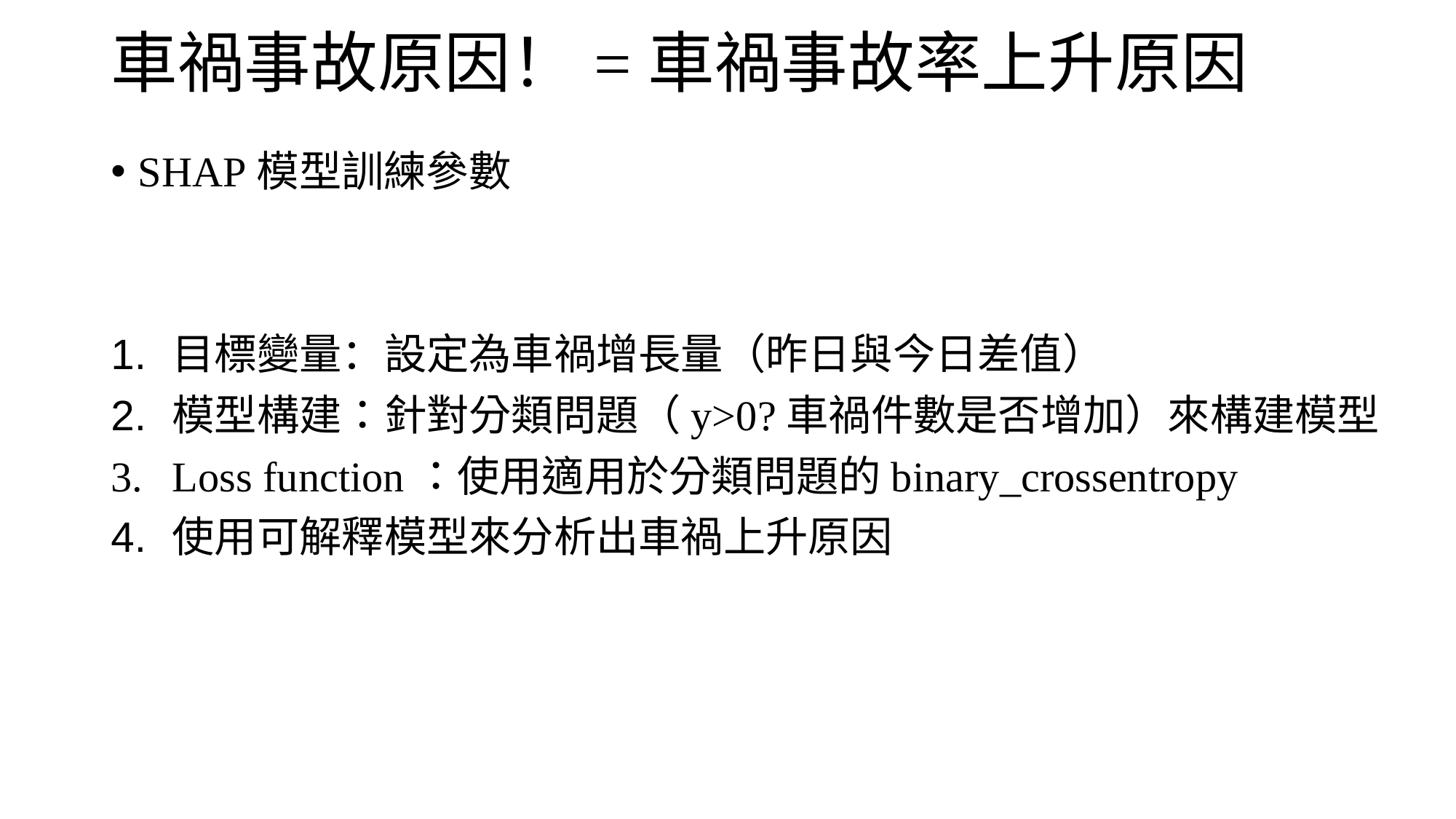

# 車禍事故原因！=車禍事故率上升原因
SHAP模型訓練參數

目標變量：設定為車禍增長量（昨日與今日差值）
模型構建：針對分類問題（y>0?車禍件數是否增加）來構建模型
Loss function：使用適用於分類問題的binary_crossentropy
使用可解釋模型來分析出車禍上升原因